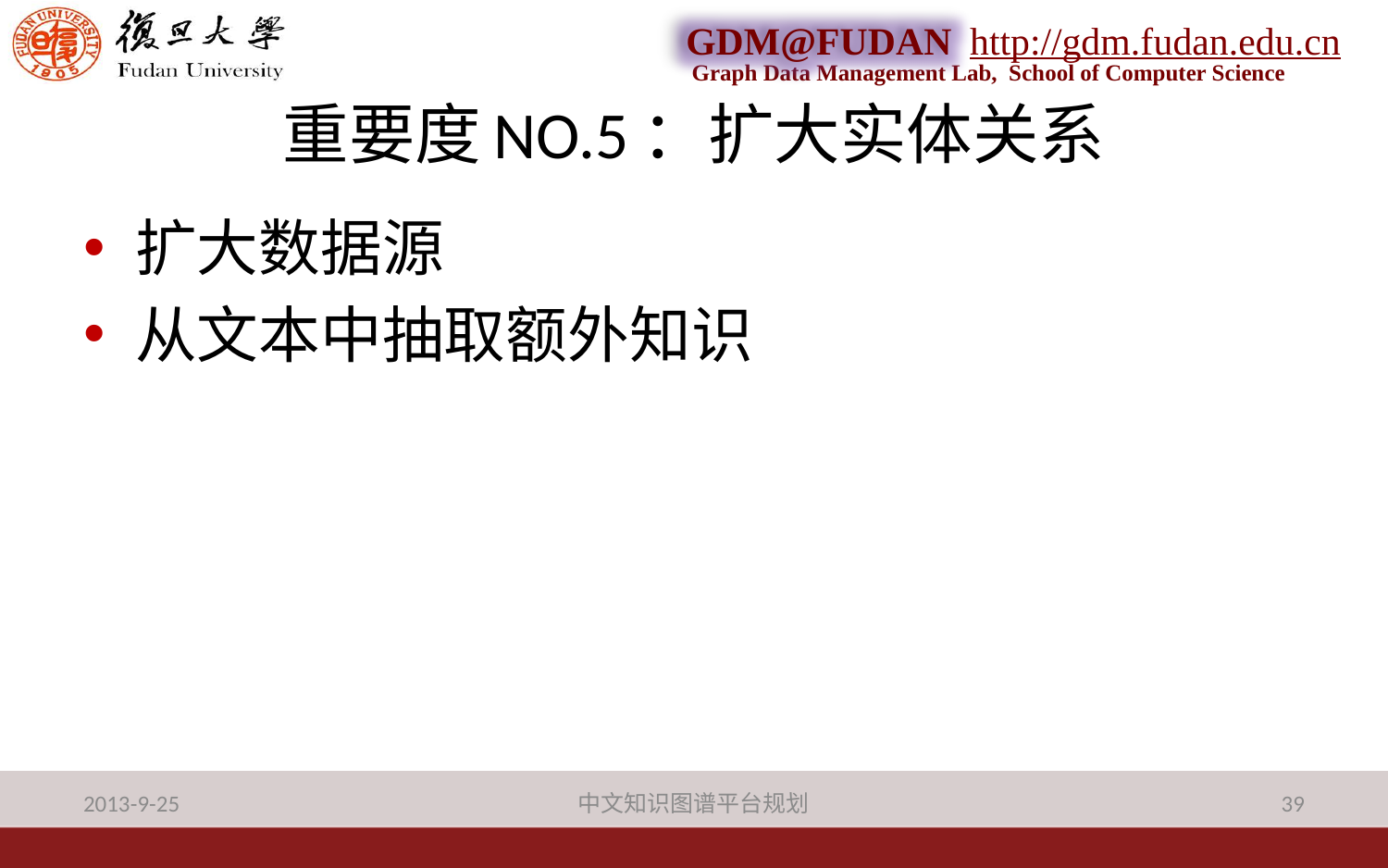

# 重要度NO.5：扩大实体关系
扩大数据源
从文本中抽取额外知识
2013-9-25
中文知识图谱平台规划
39